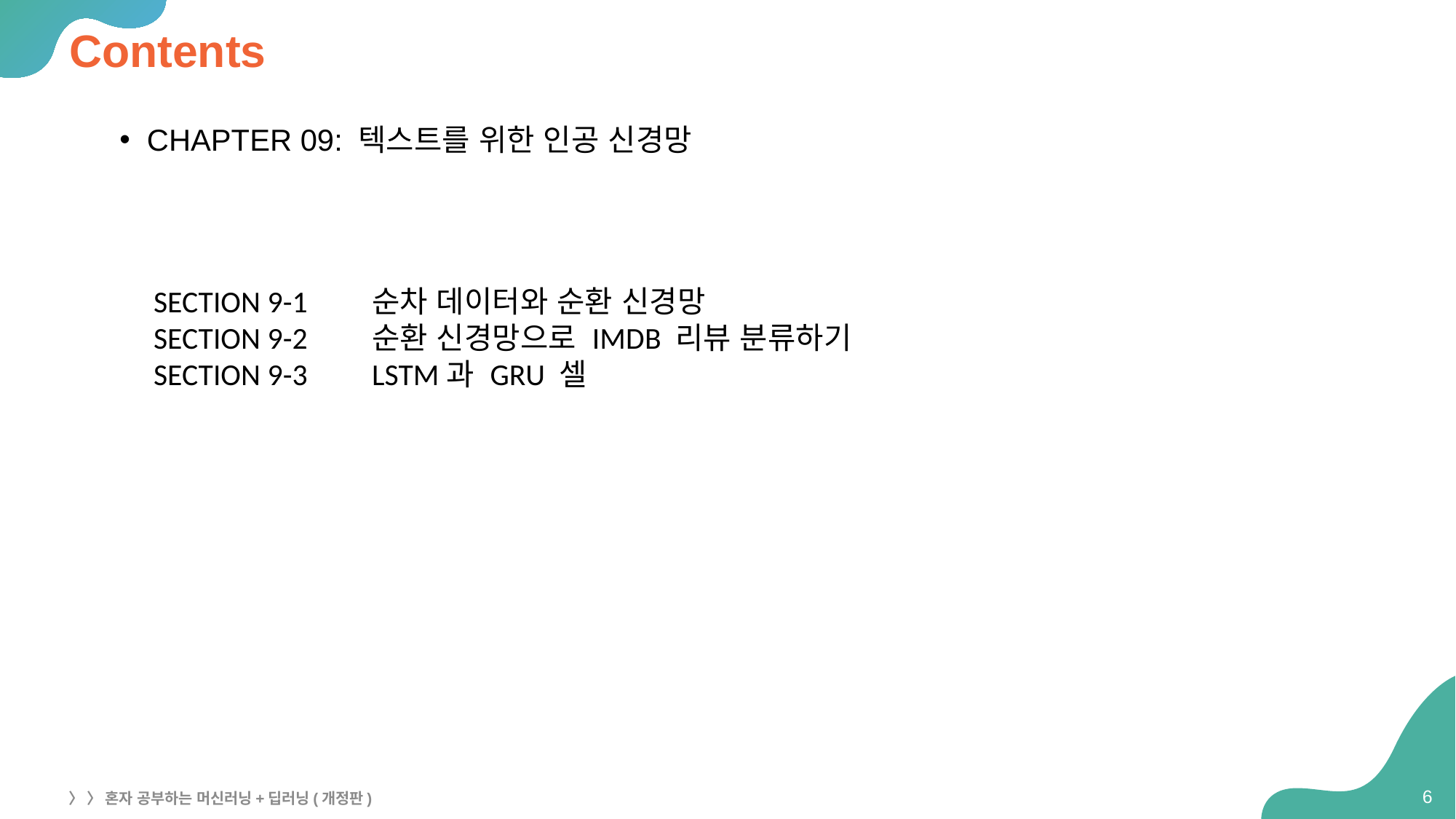

# Contents
CHAPTER 09: 텍스트를 위한 인공 신경망

SECTION 9-1	순차 데이터와 순환 신경망
SECTION 9-2 	순환 신경망으로 IMDB 리뷰 분류하기
SECTION 9-3 	LSTM과 GRU 셀

6
〉 〉 혼자 공부하는 머신러닝+딥러닝(개정판)